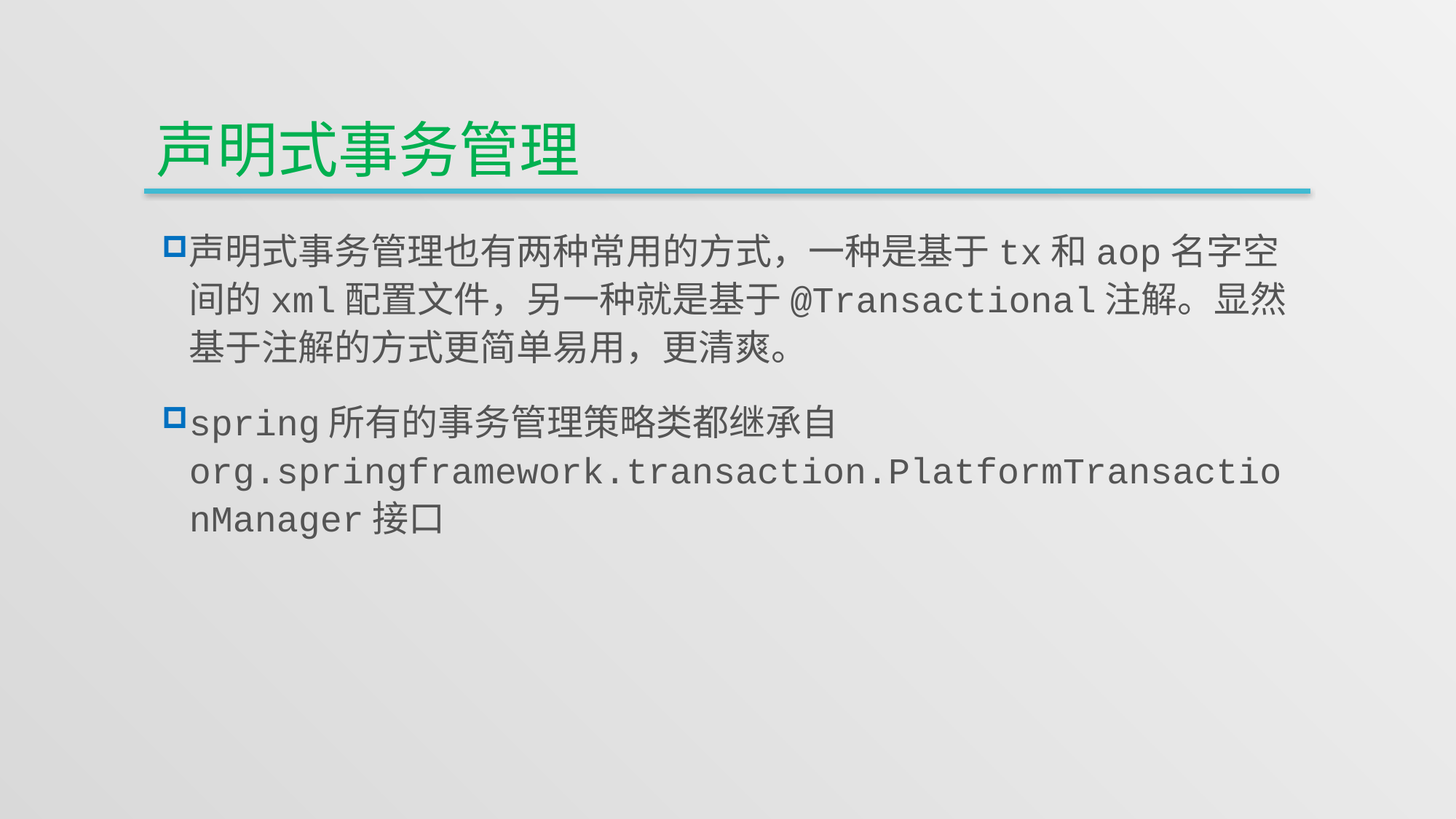

# 声明式事务管理
声明式事务管理也有两种常用的方式，一种是基于tx和aop名字空间的xml配置文件，另一种就是基于@Transactional注解。显然基于注解的方式更简单易用，更清爽。
spring所有的事务管理策略类都继承自org.springframework.transaction.PlatformTransactionManager接口